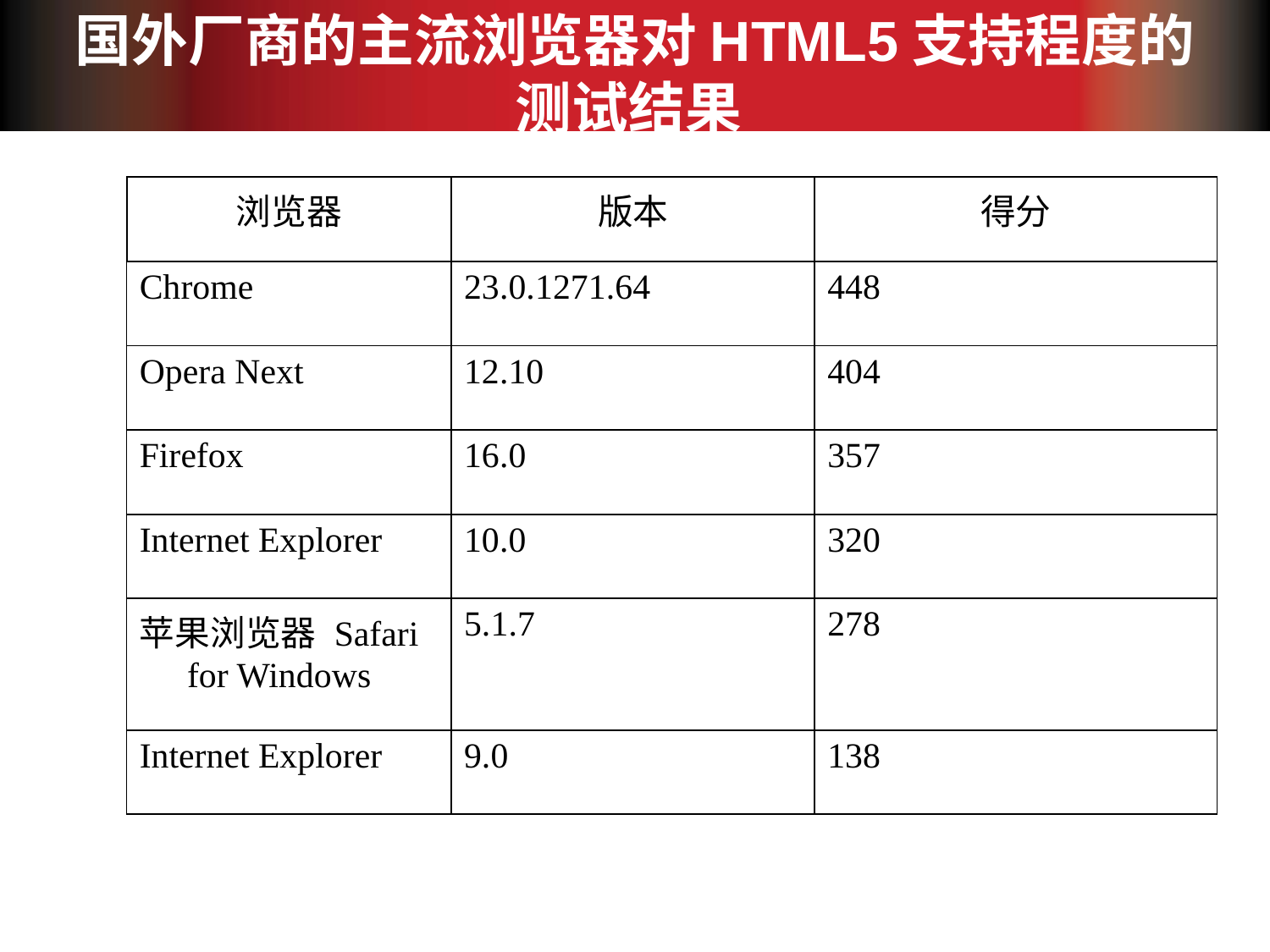

# 国外厂商的主流浏览器对HTML5支持程度的测试结果
| 浏览器 | 版本 | 得分 |
| --- | --- | --- |
| Chrome | 23.0.1271.64 | 448 |
| Opera Next | 12.10 | 404 |
| Firefox | 16.0 | 357 |
| Internet Explorer | 10.0 | 320 |
| 苹果浏览器 Safari for Windows | 5.1.7 | 278 |
| Internet Explorer | 9.0 | 138 |